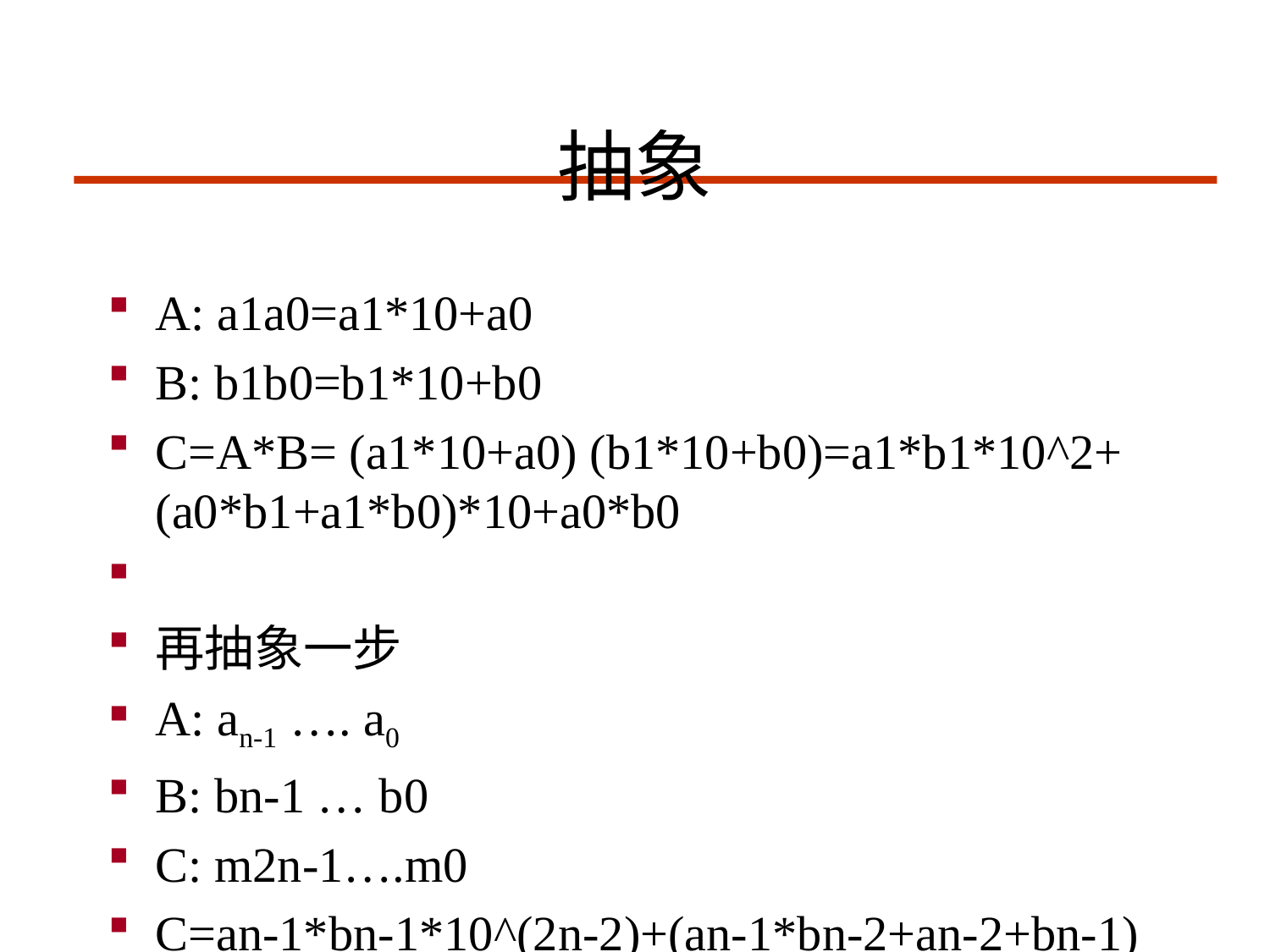

# 抽象
A: a1a0=a1*10+a0
B: b1b0=b1*10+b0
C=A*B= (a1*10+a0) (b1*10+b0)=a1*b1*10^2+(a0*b1+a1*b0)*10+a0*b0

再抽象一步
A: an-1 …. a0
B: bn-1 … b0
C: m2n-1….m0
C=an-1*bn-1*10^(2n-2)+(an-1*bn-2+an-2+bn-1) 10^(2n-1)…(a1*b0+a0*b1)*10+a0*b0